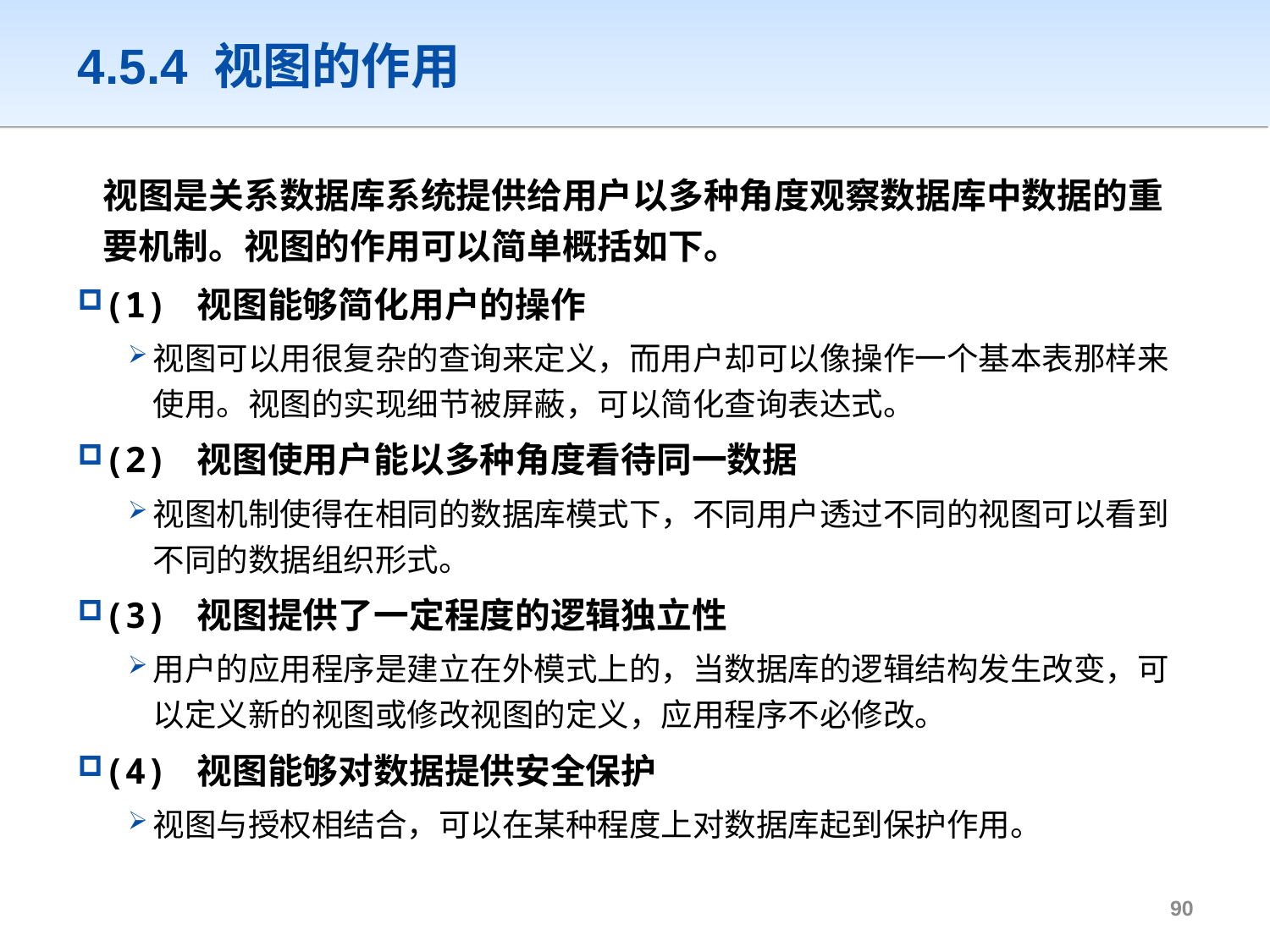

# 4.5.4 视图的作用
	视图是关系数据库系统提供给用户以多种角度观察数据库中数据的重要机制。视图的作用可以简单概括如下。
(1) 视图能够简化用户的操作
视图可以用很复杂的查询来定义，而用户却可以像操作一个基本表那样来使用。视图的实现细节被屏蔽，可以简化查询表达式。
(2) 视图使用户能以多种角度看待同一数据
视图机制使得在相同的数据库模式下，不同用户透过不同的视图可以看到不同的数据组织形式。
(3) 视图提供了一定程度的逻辑独立性
用户的应用程序是建立在外模式上的，当数据库的逻辑结构发生改变，可以定义新的视图或修改视图的定义，应用程序不必修改。
(4) 视图能够对数据提供安全保护
视图与授权相结合，可以在某种程度上对数据库起到保护作用。

90